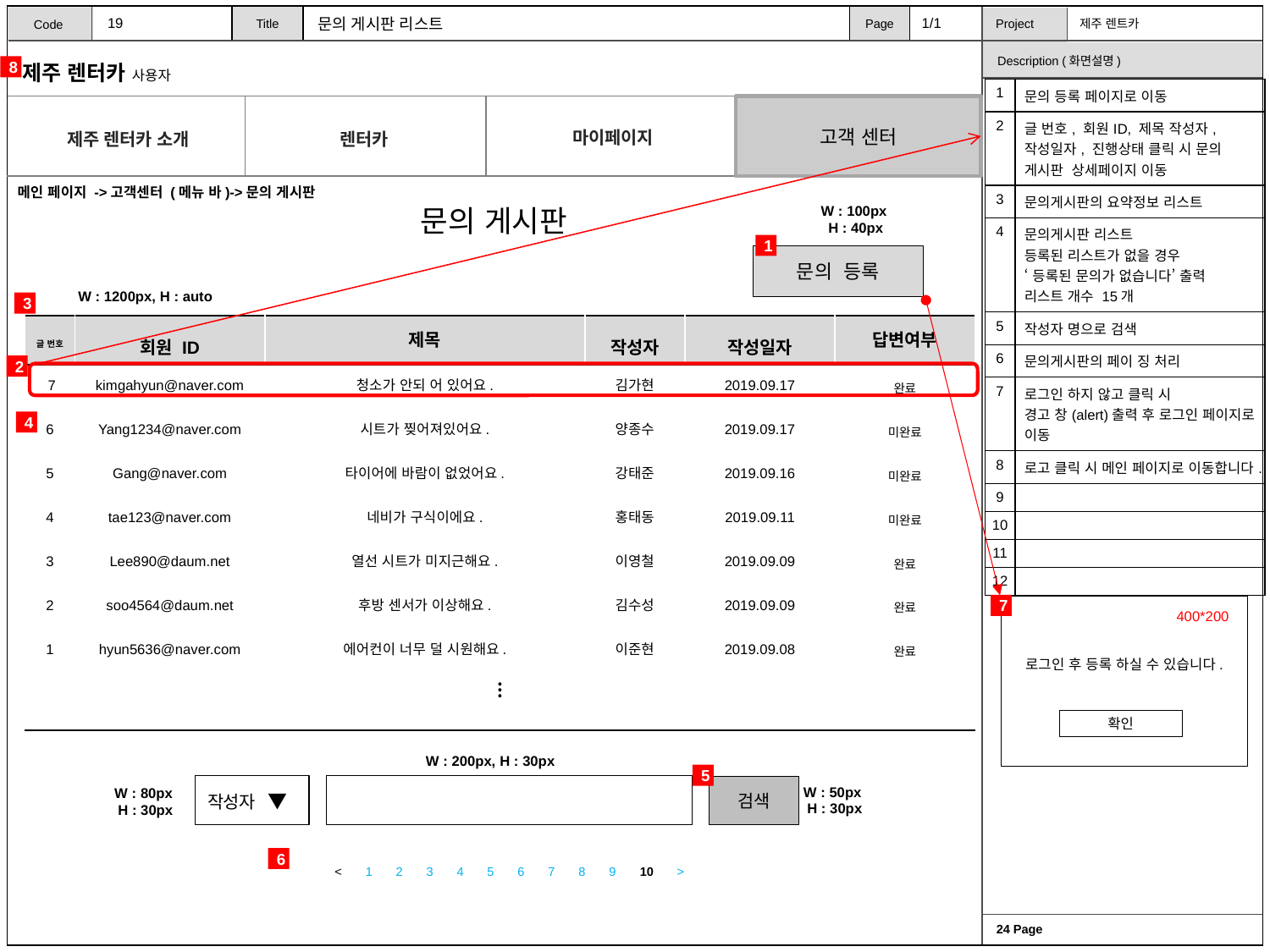

19
1/1
문의 게시판 리스트
8
| 1 | 문의 등록 페이지로 이동 |
| --- | --- |
| 2 | 글 번호, 회원ID, 제목 작성자, 작성일자, 진행상태 클릭 시 문의 게시판 상세페이지 이동 |
| 3 | 문의게시판의 요약정보 리스트 |
| 4 | 문의게시판 리스트 등록된 리스트가 없을 경우 ‘등록된 문의가 없습니다’ 출력 리스트 개수 15개 |
| 5 | 작성자 명으로 검색 |
| 6 | 문의게시판의 페이 징 처리 |
| 7 | 로그인 하지 않고 클릭 시 경고 창(alert)출력 후 로그인 페이지로 이동 |
| 8 | 로고 클릭 시 메인 페이지로 이동합니다. |
| 9 |  |
| 10 |  |
| 11 |  |
| 12 |  |
고객 센터
메인 페이지 ->고객센터 (메뉴 바)->문의 게시판
문의 게시판
W : 100px
H : 40px
1
문의  등록

W : 1200px, H : auto
3
| 글 번호 | 회원 ID | 제목 | 작성자 | 작성일자 | 답변여부 |
| --- | --- | --- | --- | --- | --- |
| 7 | kimgahyun@naver.com | 청소가 안되 어 있어요. | 김가현 | 2019.09.17 | 완료 |
| 6 | Yang1234@naver.com | 시트가 찢어져있어요. | 양종수 | 2019.09.17 | 미완료 |
| 5 | Gang@naver.com | 타이어에 바람이 없었어요. | 강태준 | 2019.09.16 | 미완료 |
| 4 | tae123@naver.com | 네비가 구식이에요. | 홍태동 | 2019.09.11 | 미완료 |
| 3 | Lee890@daum.net | 열선 시트가 미지근해요. | 이영철 | 2019.09.09 | 완료 |
| 2 | soo4564@daum.net | 후방 센서가 이상해요. | 김수성 | 2019.09.09 | 완료 |
| 1 | hyun5636@naver.com | 에어컨이 너무 덜 시원해요. | 이준현 | 2019.09.08 | 완료 |
| ፧ |  |  |  |  |  |
2

4
7
로그인 후 등록 하실 수 있습니다.

400*200
확인
W : 200px, H : 30px
5

검색
작성자  ▼
W : 50px
H : 30px
W : 80px
H : 30px
6
<       1       2       3       4       5       6       7       8       9       10       >